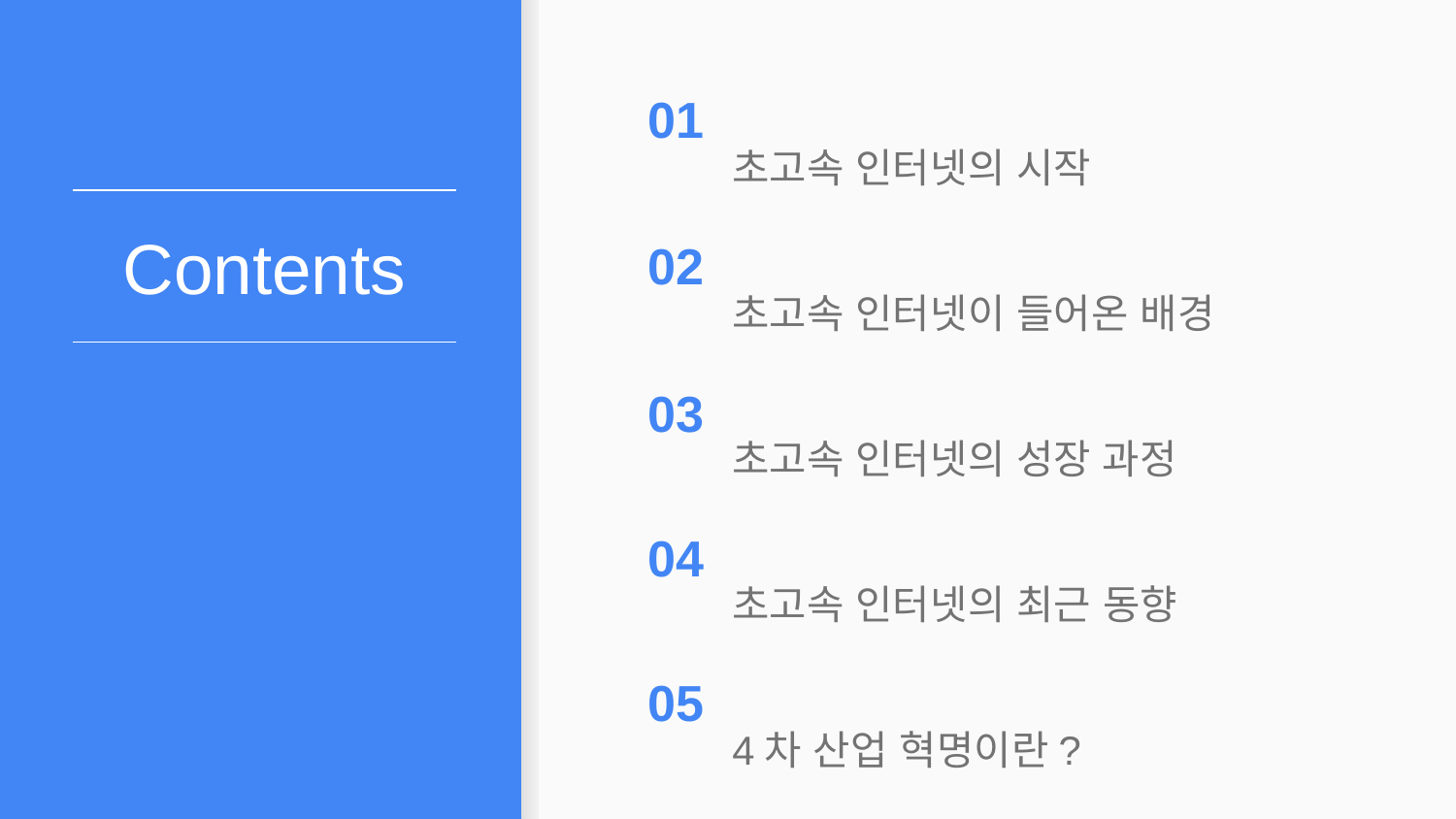

초고속 인터넷의 시작
초고속 인터넷이 들어온 배경
초고속 인터넷의 성장 과정
초고속 인터넷의 최근 동향
4차 산업 혁명이란?
01
# Contents
02
03
04
05